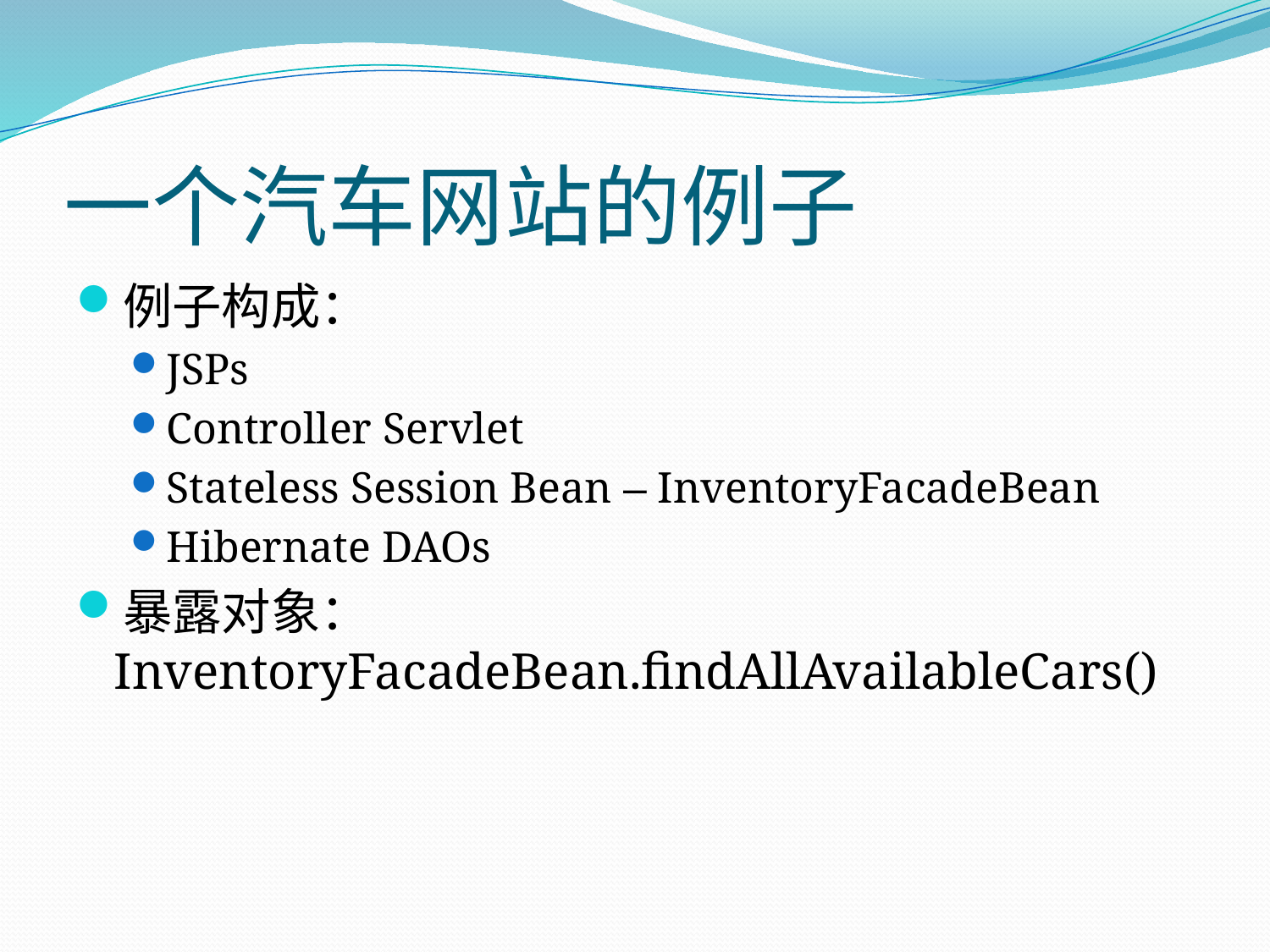

# 一个汽车网站的例子
例子构成：
JSPs
Controller Servlet
Stateless Session Bean – InventoryFacadeBean
Hibernate DAOs
暴露对象： InventoryFacadeBean.findAllAvailableCars()